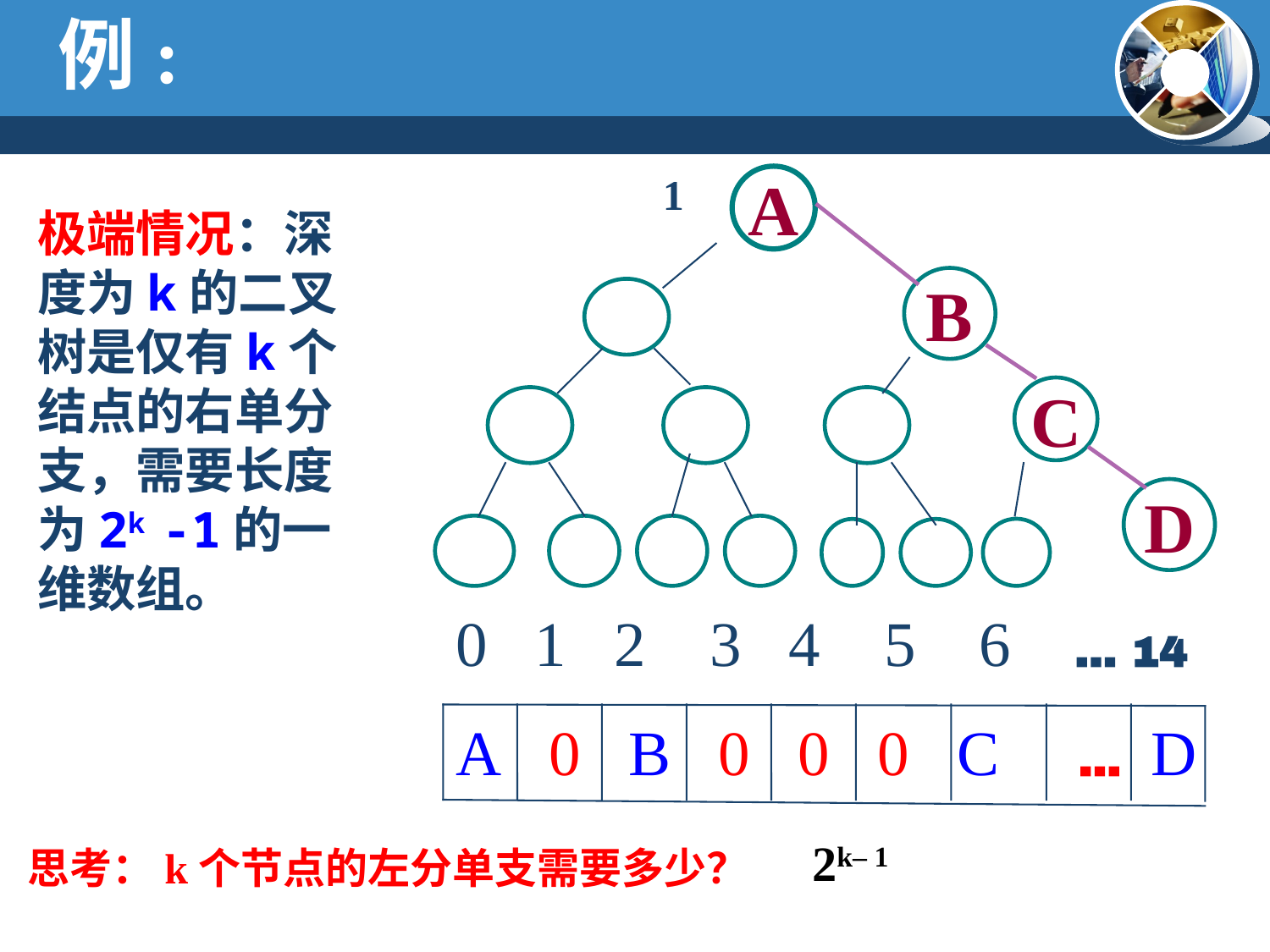

例:
1
A

B

C

D
极端情况：深度为k的二叉树是仅有k个结点的右单分支，需要长度为2k -1的一维数组。

 0   1   2    3   4    5    6    … 14

 A   0   B   0   0   0   C     …  D

2k– 1
思考：k个节点的左分单支需要多少？